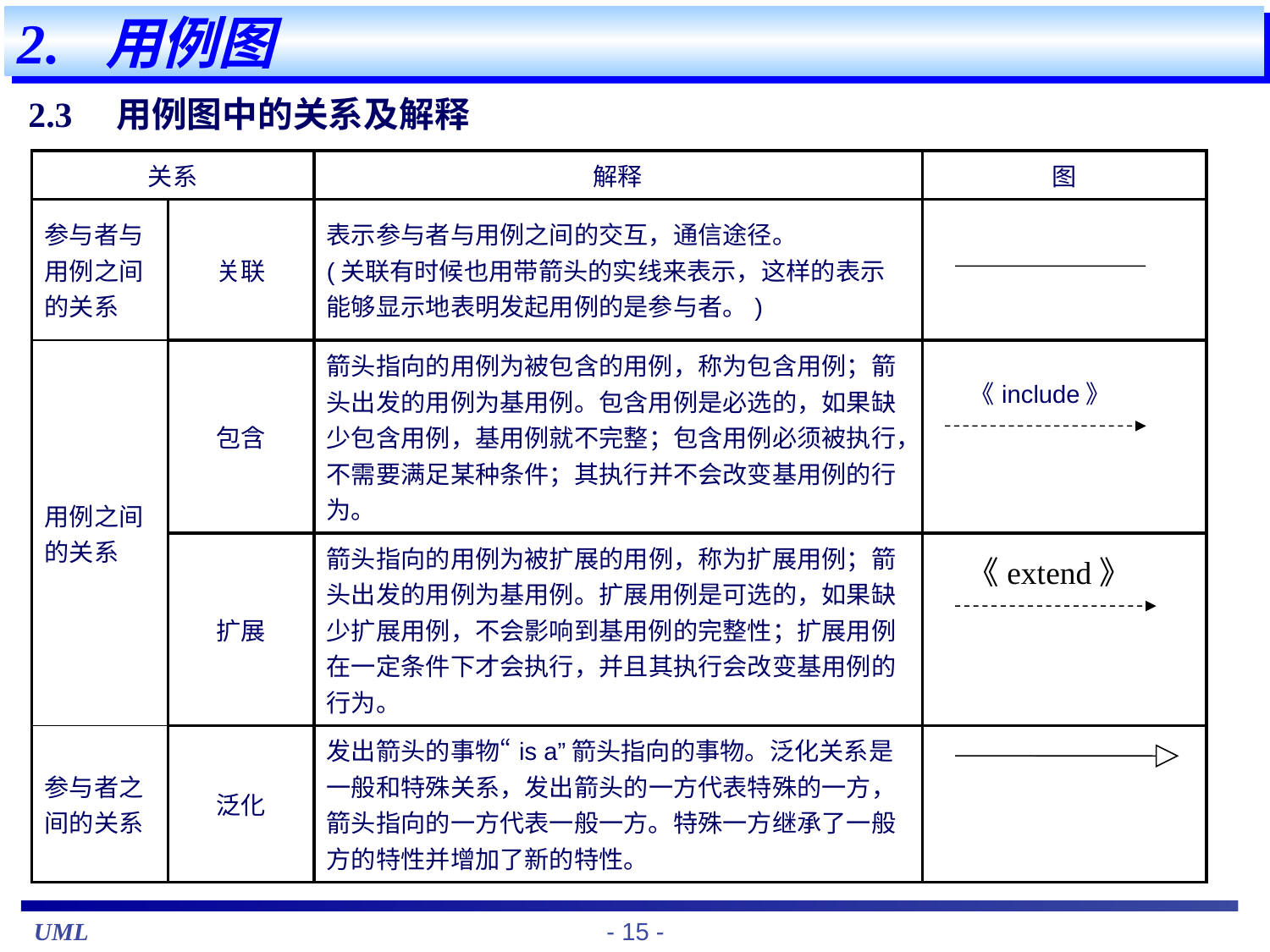

# 2.  用例图
2.3　用例图中的关系及解释
| 关系 |  | 解释 | 图 |
| --- | --- | --- | --- |
| 参与者与用例之间的关系 | 关联 | 表示参与者与用例之间的交互，通信途径。 (关联有时候也用带箭头的实线来表示，这样的表示能够显示地表明发起用例的是参与者。) |  |
| 用例之间的关系 | 包含 | 箭头指向的用例为被包含的用例，称为包含用例；箭头出发的用例为基用例。包含用例是必选的，如果缺少包含用例，基用例就不完整；包含用例必须被执行，不需要满足某种条件；其执行并不会改变基用例的行为。 | 《include》 |
|  | 扩展 | 箭头指向的用例为被扩展的用例，称为扩展用例；箭头出发的用例为基用例。扩展用例是可选的，如果缺少扩展用例，不会影响到基用例的完整性；扩展用例在一定条件下才会执行，并且其执行会改变基用例的行为。 |  |
| 参与者之间的关系 | 泛化 | 发出箭头的事物“is a”箭头指向的事物。泛化关系是一般和特殊关系，发出箭头的一方代表特殊的一方，箭头指向的一方代表一般一方。特殊一方继承了一般方的特性并增加了新的特性。 |  |

《extend》